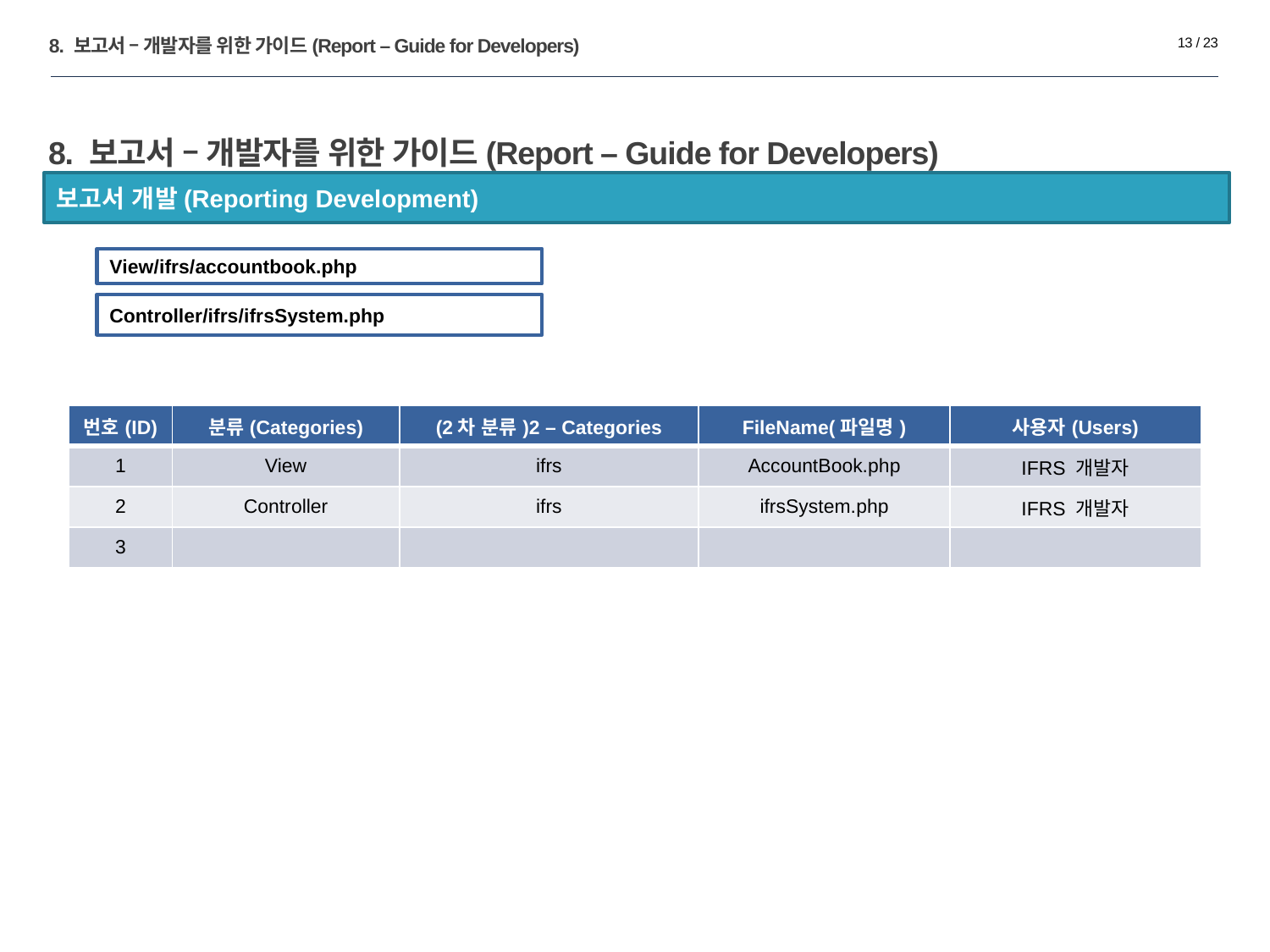

8. 보고서 – 개발자를 위한 가이드(Report – Guide for Developers)
13 / 23
# 8. 보고서 – 개발자를 위한 가이드(Report – Guide for Developers)
보고서 개발(Reporting Development)
View/ifrs/accountbook.php
Controller/ifrs/ifrsSystem.php
| 번호(ID) | 분류(Categories) | (2차 분류)2 – Categories | FileName(파일명) | 사용자(Users) |
| --- | --- | --- | --- | --- |
| 1 | View | ifrs | AccountBook.php | IFRS 개발자 |
| 2 | Controller | ifrs | ifrsSystem.php | IFRS 개발자 |
| 3 |  |  |  |  |